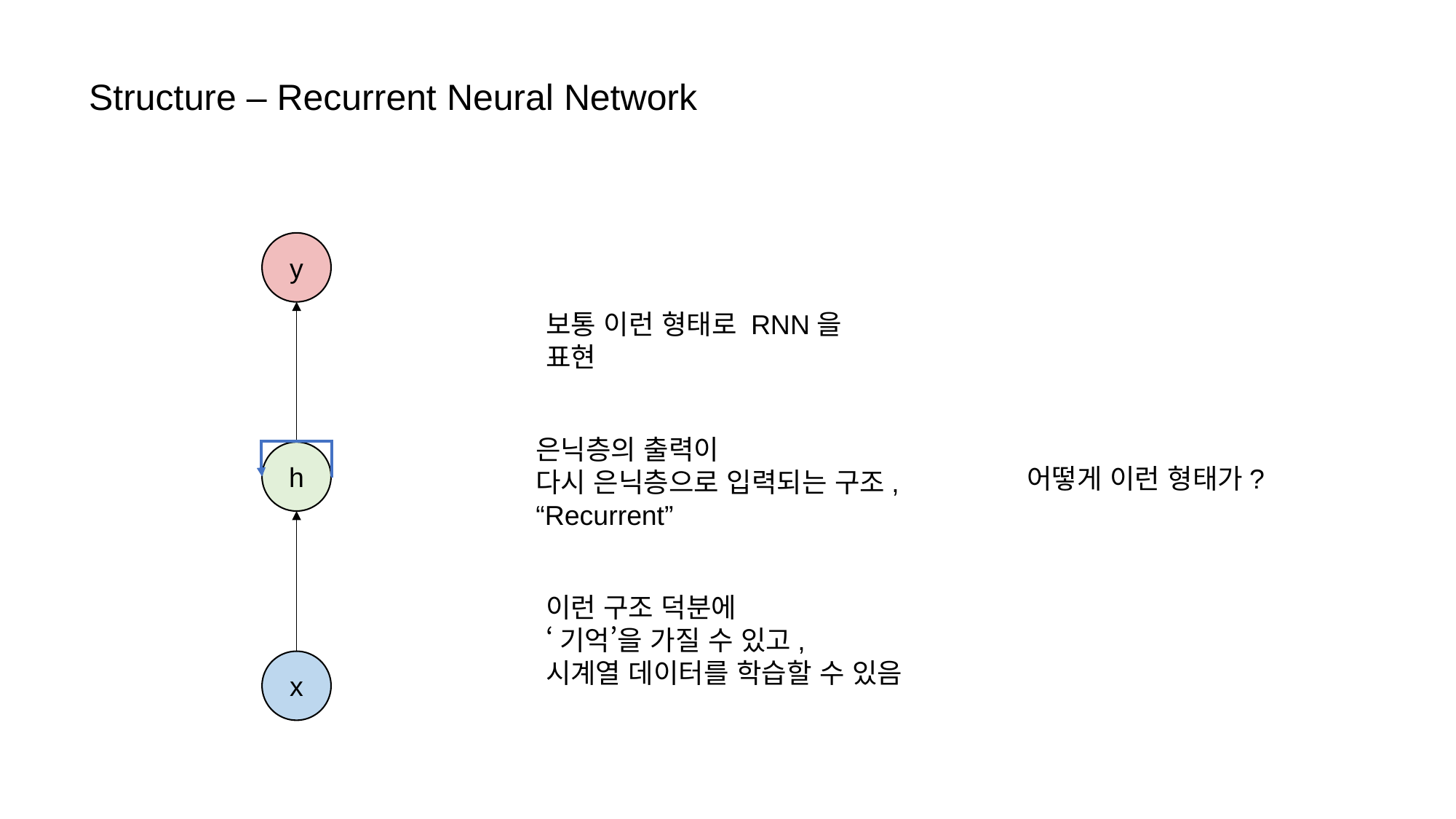

Structure – Recurrent Neural Network
y
보통 이런 형태로 RNN을 표현
은닉층의 출력이
다시 은닉층으로 입력되는 구조,
“Recurrent”
h
어떻게 이런 형태가?
이런 구조 덕분에
‘기억’을 가질 수 있고,
시계열 데이터를 학습할 수 있음
x